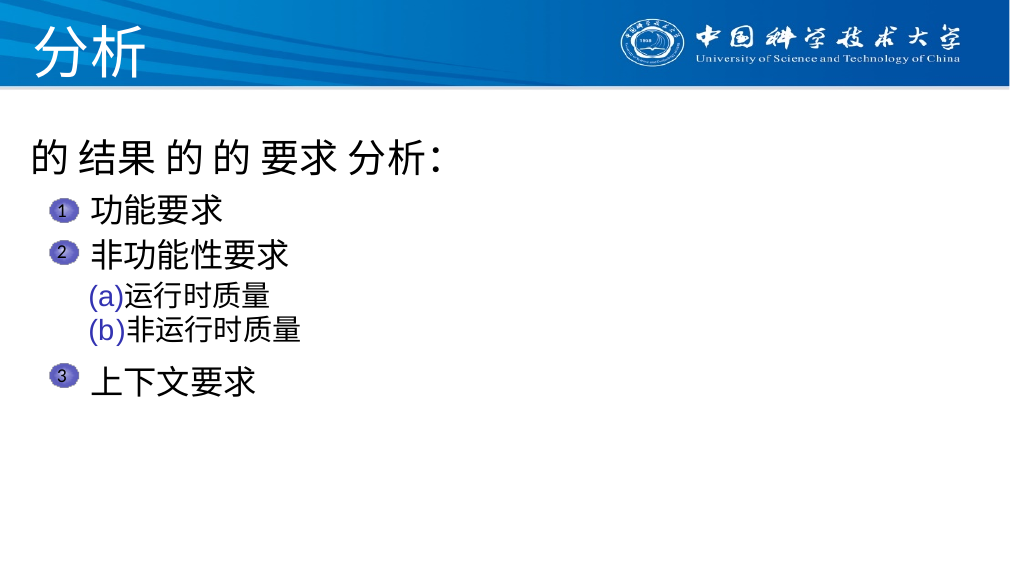

# 分析
的 结果 的 的 要求 分析：
功能要求
非功能性要求
运行时质量
非运行时质量
上下文要求

1

2

3